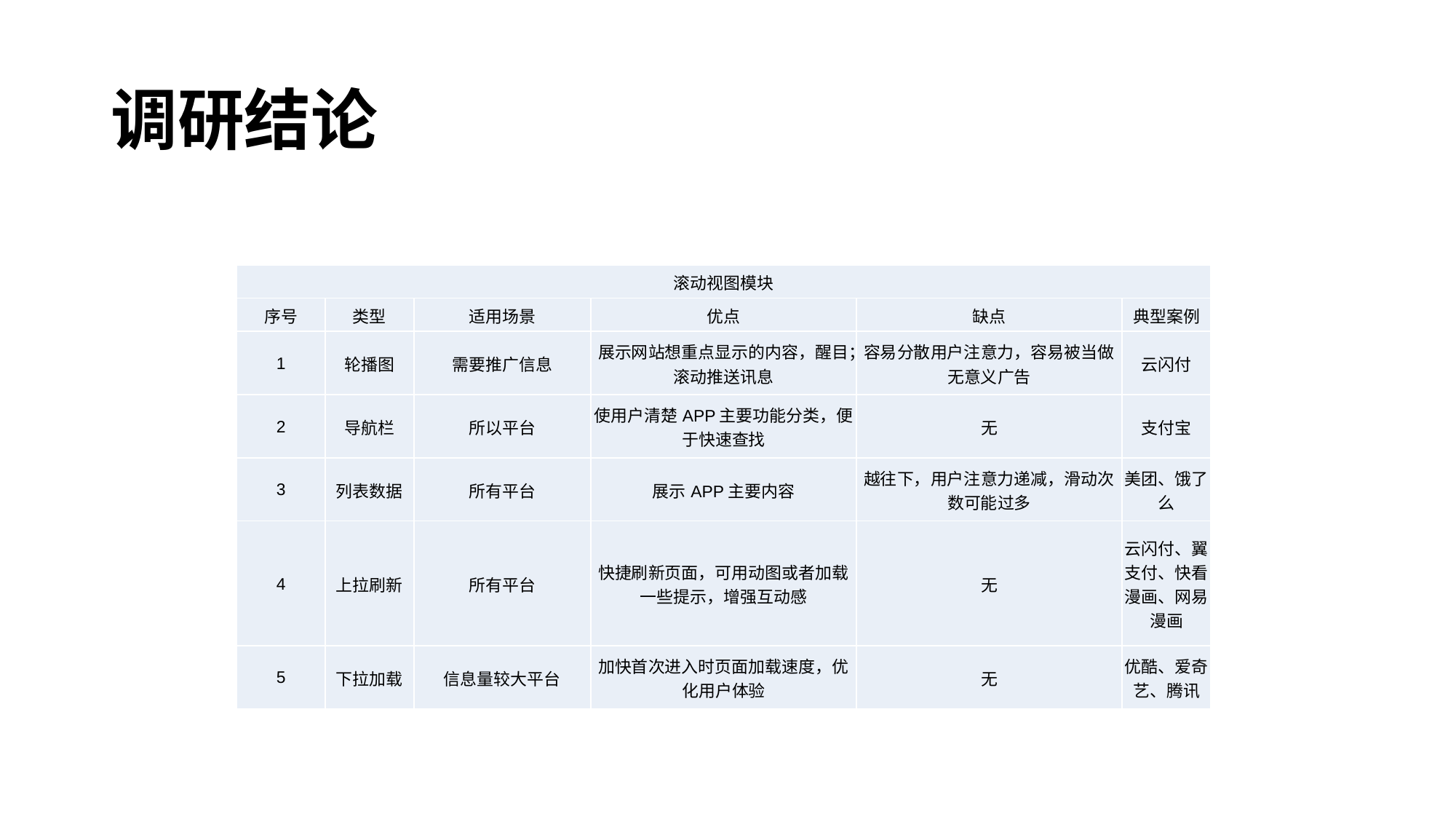

# 调研结论
| 滚动视图模块 |  |  |  |  |  |
| --- | --- | --- | --- | --- | --- |
| 序号 | 类型 | 适用场景 | 优点 | 缺点 | 典型案例 |
| 1 | 轮播图 | 需要推广信息 | 展示网站想重点显示的内容，醒目；滚动推送讯息 | 容易分散用户注意力，容易被当做无意义广告 | 云闪付 |
| 2 | 导航栏 | 所以平台 | 使用户清楚APP主要功能分类，便于快速查找 | 无 | 支付宝 |
| 3 | 列表数据 | 所有平台 | 展示APP主要内容 | 越往下，用户注意力递减，滑动次数可能过多 | 美团、饿了么 |
| 4 | 上拉刷新 | 所有平台 | 快捷刷新页面，可用动图或者加载一些提示，增强互动感 | 无 | 云闪付、翼支付、快看漫画、网易漫画 |
| 5 | 下拉加载 | 信息量较大平台 | 加快首次进入时页面加载速度，优化用户体验 | 无 | 优酷、爱奇艺、腾讯 |